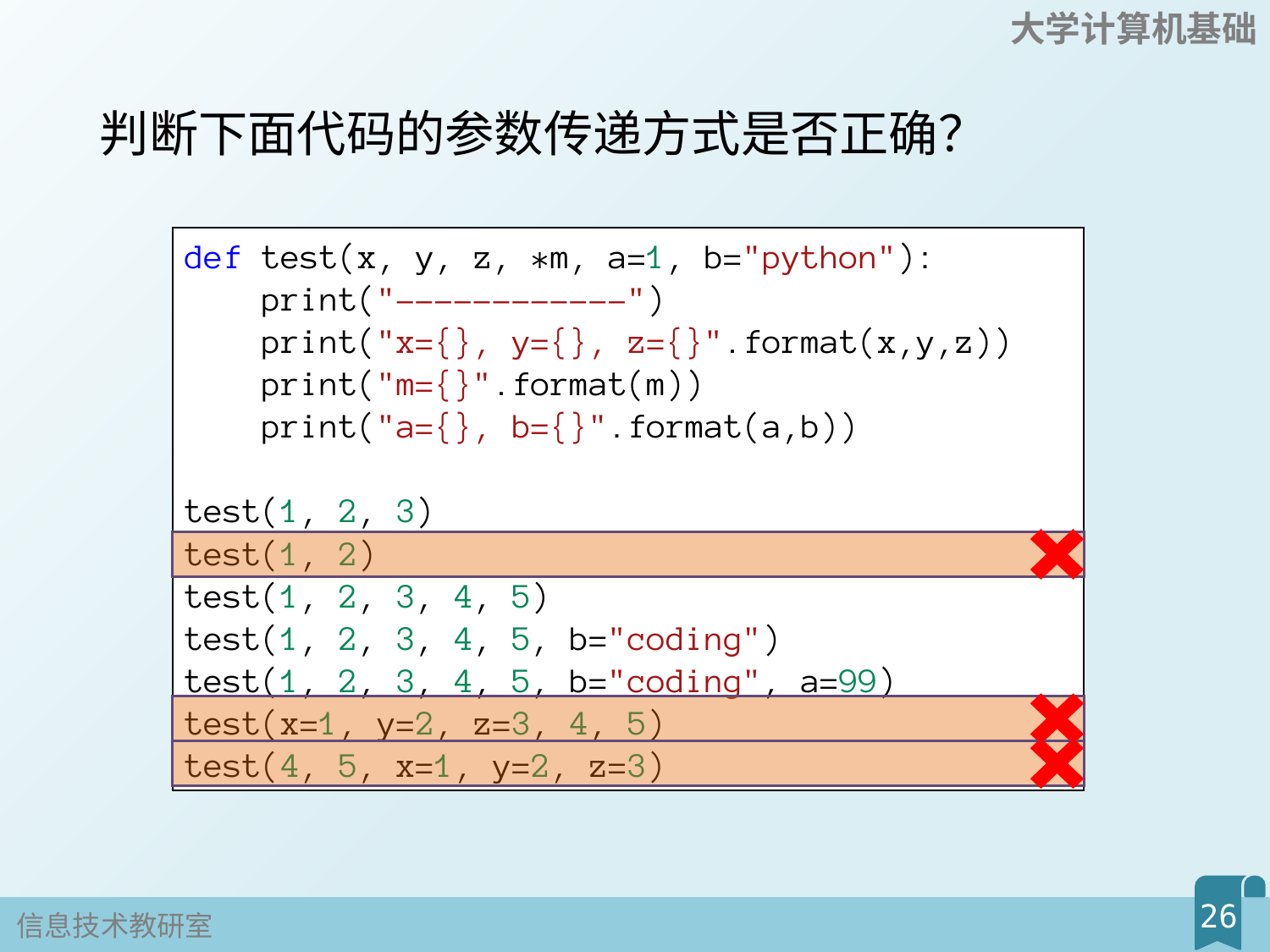

判断下面代码的参数传递方式是否正确？
def test(x, y, z, *m, a=1, b="python"):
    print("------------")
    print("x={}, y={}, z={}".format(x,y,z))
    print("m={}".format(m))
    print("a={}, b={}".format(a,b))
test(1, 2, 3)
test(1, 2)
test(1, 2, 3, 4, 5)
test(1, 2, 3, 4, 5, b="coding")
test(1, 2, 3, 4, 5, b="coding", a=99)
test(x=1, y=2, z=3, 4, 5)
test(4, 5, x=1, y=2, z=3)

26